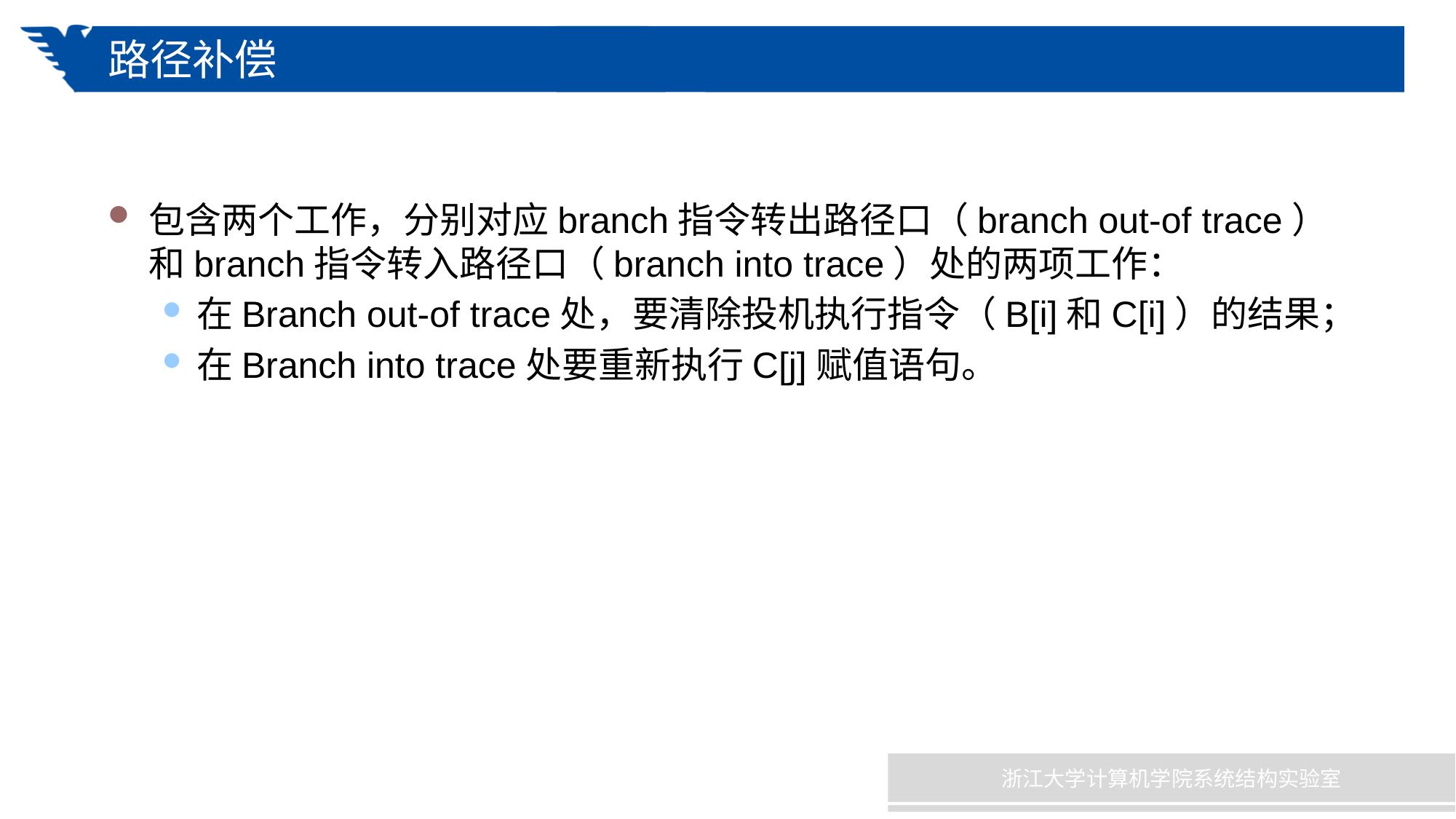

# 路径补偿
包含两个工作，分别对应branch指令转出路径口（branch out-of trace）和branch指令转入路径口（branch into trace）处的两项工作：
在Branch out-of trace处，要清除投机执行指令（B[i]和C[i]）的结果；
在Branch into trace处要重新执行C[j]赋值语句。